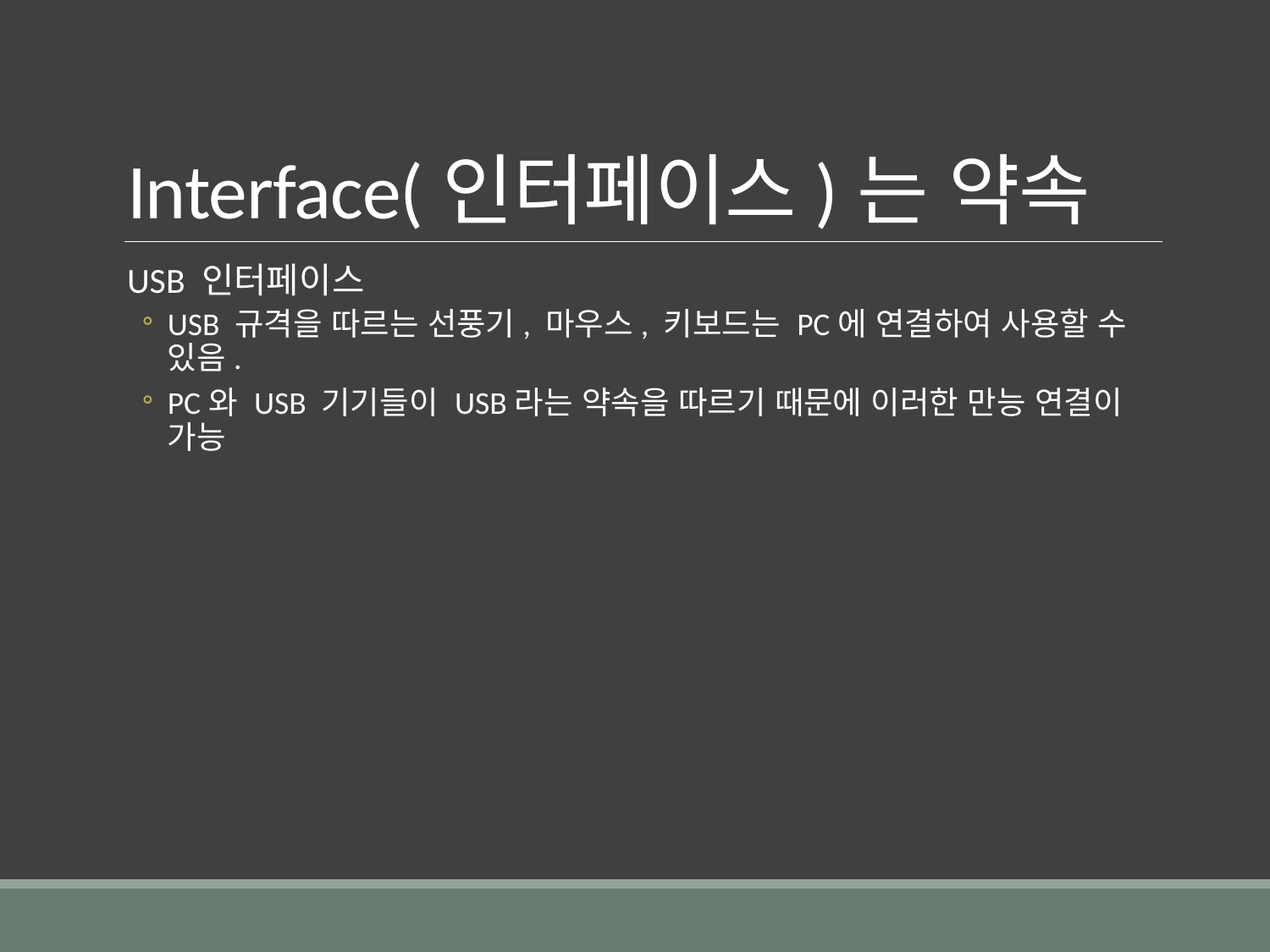

# Interface(인터페이스)는 약속
USB 인터페이스
USB 규격을 따르는 선풍기, 마우스, 키보드는 PC에 연결하여 사용할 수 있음.
PC와 USB 기기들이 USB라는 약속을 따르기 때문에 이러한 만능 연결이 가능